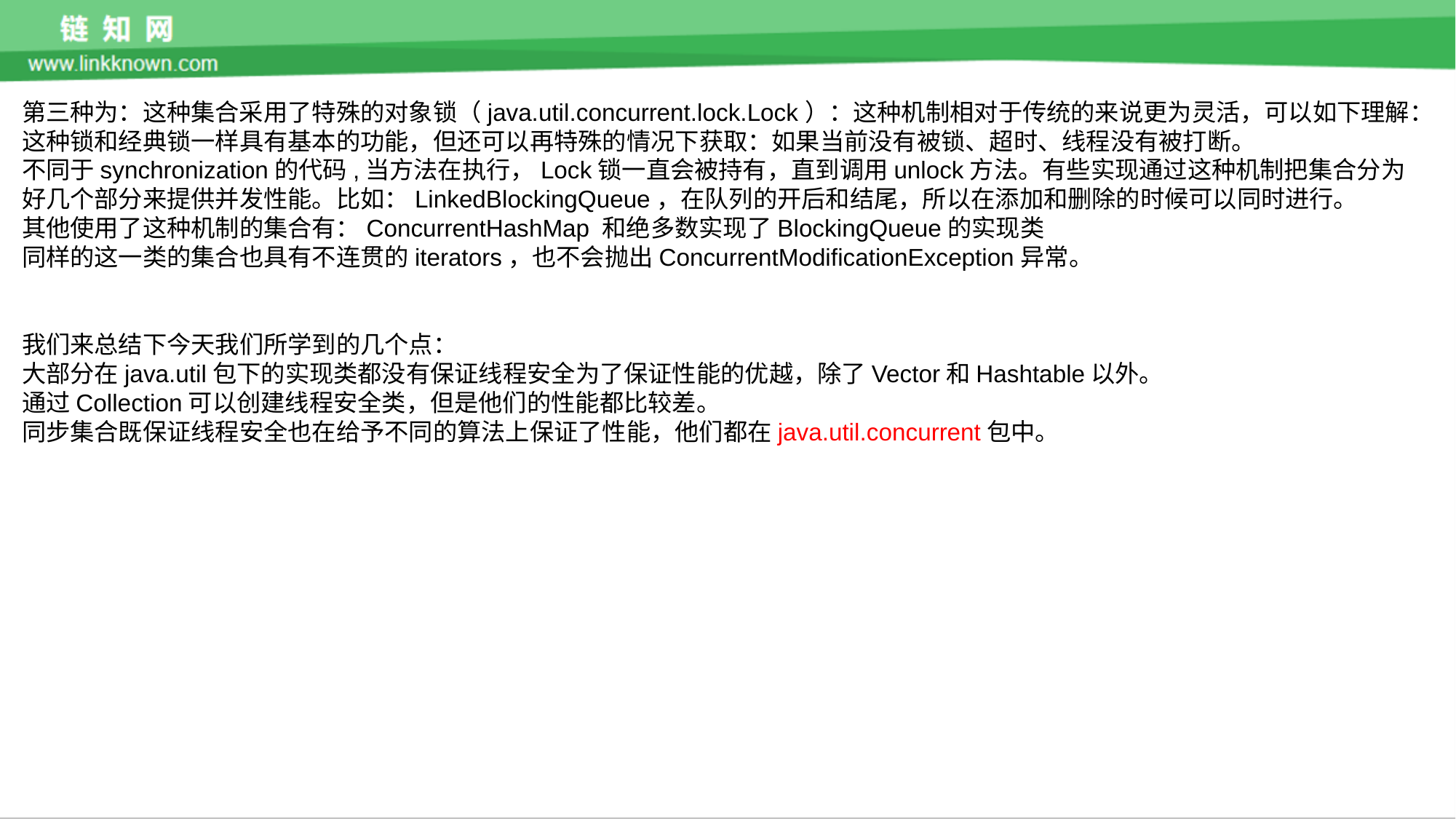

第三种为：这种集合采用了特殊的对象锁（java.util.concurrent.lock.Lock）：这种机制相对于传统的来说更为灵活，可以如下理解：
这种锁和经典锁一样具有基本的功能，但还可以再特殊的情况下获取：如果当前没有被锁、超时、线程没有被打断。
不同于synchronization的代码,当方法在执行，Lock锁一直会被持有，直到调用unlock方法。有些实现通过这种机制把集合分为好几个部分来提供并发性能。比如：LinkedBlockingQueue，在队列的开后和结尾，所以在添加和删除的时候可以同时进行。
其他使用了这种机制的集合有：ConcurrentHashMap 和绝多数实现了BlockingQueue的实现类
同样的这一类的集合也具有不连贯的iterators，也不会抛出ConcurrentModificationException异常。

我们来总结下今天我们所学到的几个点：
大部分在java.util包下的实现类都没有保证线程安全为了保证性能的优越，除了Vector和Hashtable以外。
通过Collection可以创建线程安全类，但是他们的性能都比较差。
同步集合既保证线程安全也在给予不同的算法上保证了性能，他们都在java.util.concurrent包中。